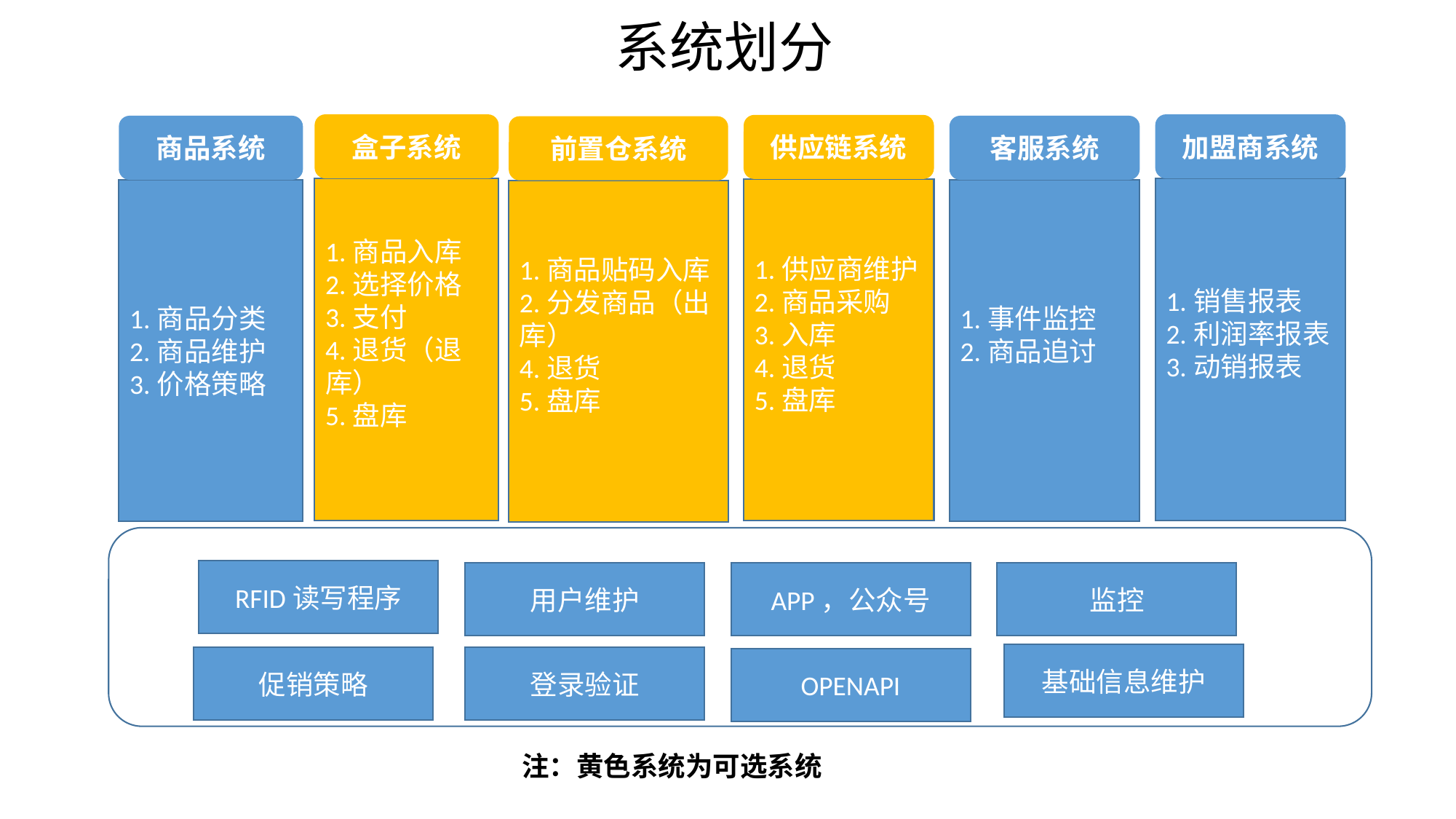

系统划分
盒子系统
加盟商系统
供应链系统
商品系统
客服系统
前置仓系统
1.商品入库
2.选择价格
3.支付
4.退货（退库）
5.盘库

1.销售报表
2.利润率报表
3.动销报表

1.供应商维护
2.商品采购
3.入库
4.退货
5.盘库

1.商品分类
2.商品维护
3.价格策略
1.事件监控
2.商品追讨

1.商品贴码入库
2.分发商品（出库）
4.退货
5.盘库

RFID读写程序
用户维护
APP，公众号
监控
基础信息维护
促销策略
登录验证
OPENAPI
注：黄色系统为可选系统